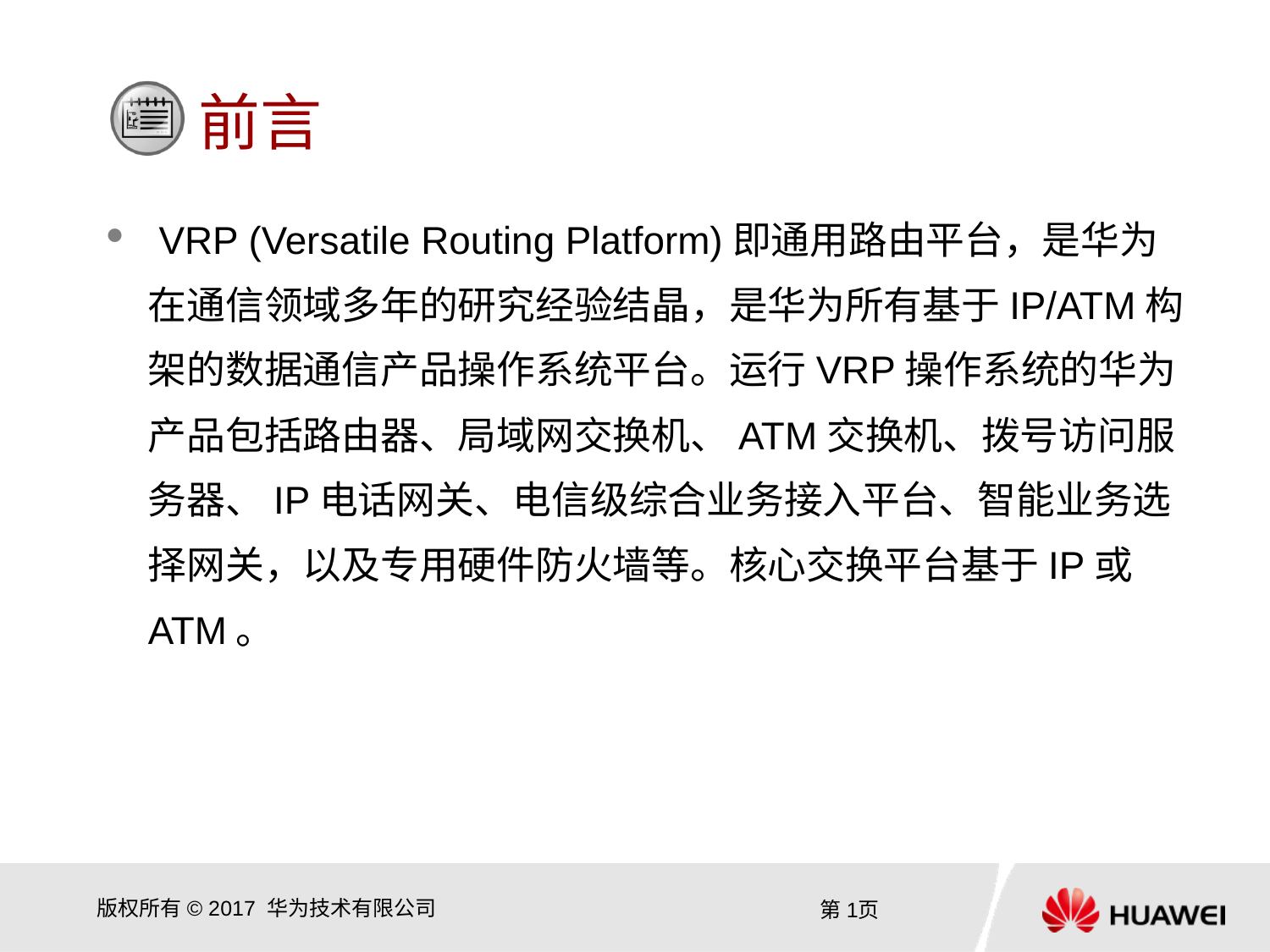

VRP (Versatile Routing Platform)即通用路由平台，是华为在通信领域多年的研究经验结晶，是华为所有基于IP/ATM构架的数据通信产品操作系统平台。运行VRP操作系统的华为产品包括路由器、局域网交换机、ATM交换机、拨号访问服务器、IP电话网关、电信级综合业务接入平台、智能业务选择网关，以及专用硬件防火墙等。核心交换平台基于IP或ATM。